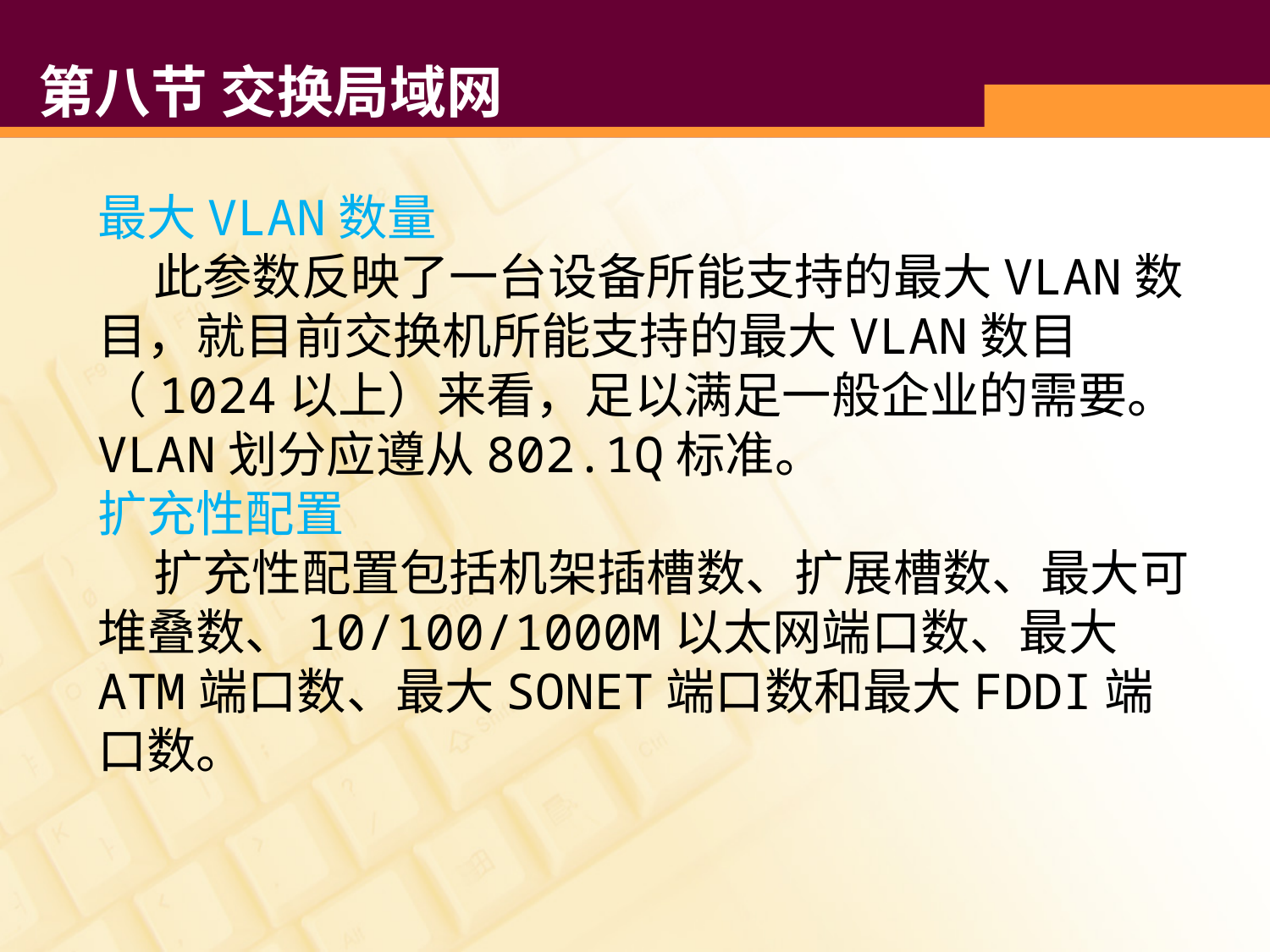

# 第八节 交换局域网
最大VLAN数量
    此参数反映了一台设备所能支持的最大VLAN数目，就目前交换机所能支持的最大VLAN数目（1024以上）来看，足以满足一般企业的需要。VLAN划分应遵从802.1Q标准。
扩充性配置
    扩充性配置包括机架插槽数、扩展槽数、最大可堆叠数、10/100/1000M以太网端口数、最大ATM端口数、最大SONET端口数和最大FDDI端口数。